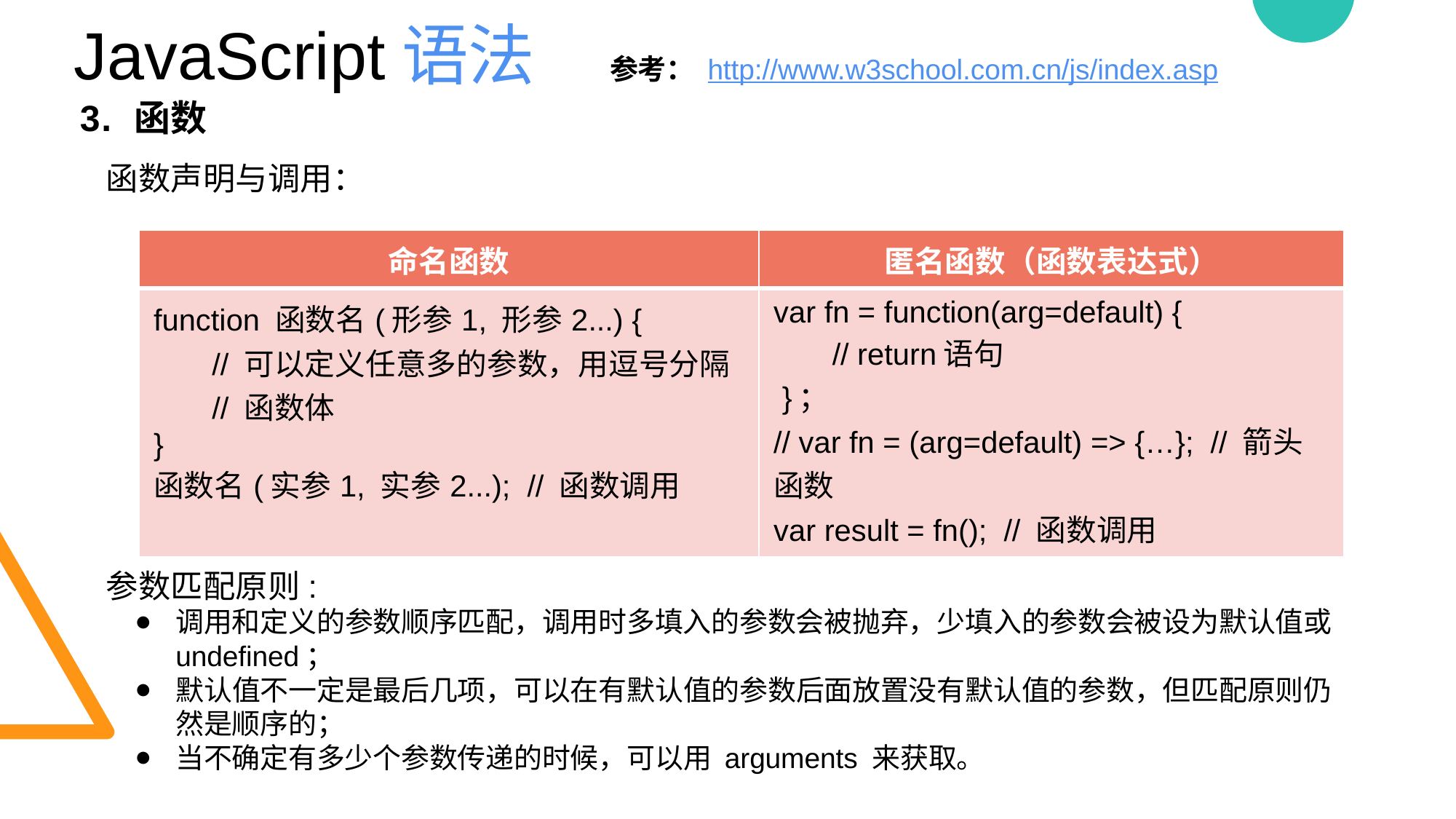

JavaScript语法     参考： http://www.w3school.com.cn/js/index.asp

函数
函数声明与调用：

参数匹配原则:
调用和定义的参数顺序匹配，调用时多填入的参数会被抛弃，少填入的参数会被设为默认值或undefined；
默认值不一定是最后几项，可以在有默认值的参数后面放置没有默认值的参数，但匹配原则仍然是顺序的；
当不确定有多少个参数传递的时候，可以用 arguments 来获取。

| 命名函数 | 匿名函数（函数表达式） |
| --- | --- |
| function 函数名(形参1, 形参2...) { // 可以定义任意多的参数，用逗号分隔 // 函数体 } 函数名(实参1, 实参2...); // 函数调用 | var fn = function(arg=default) { // return语句 }； // var fn = (arg=default) => {…}; // 箭头函数 var result = fn(); // 函数调用 |